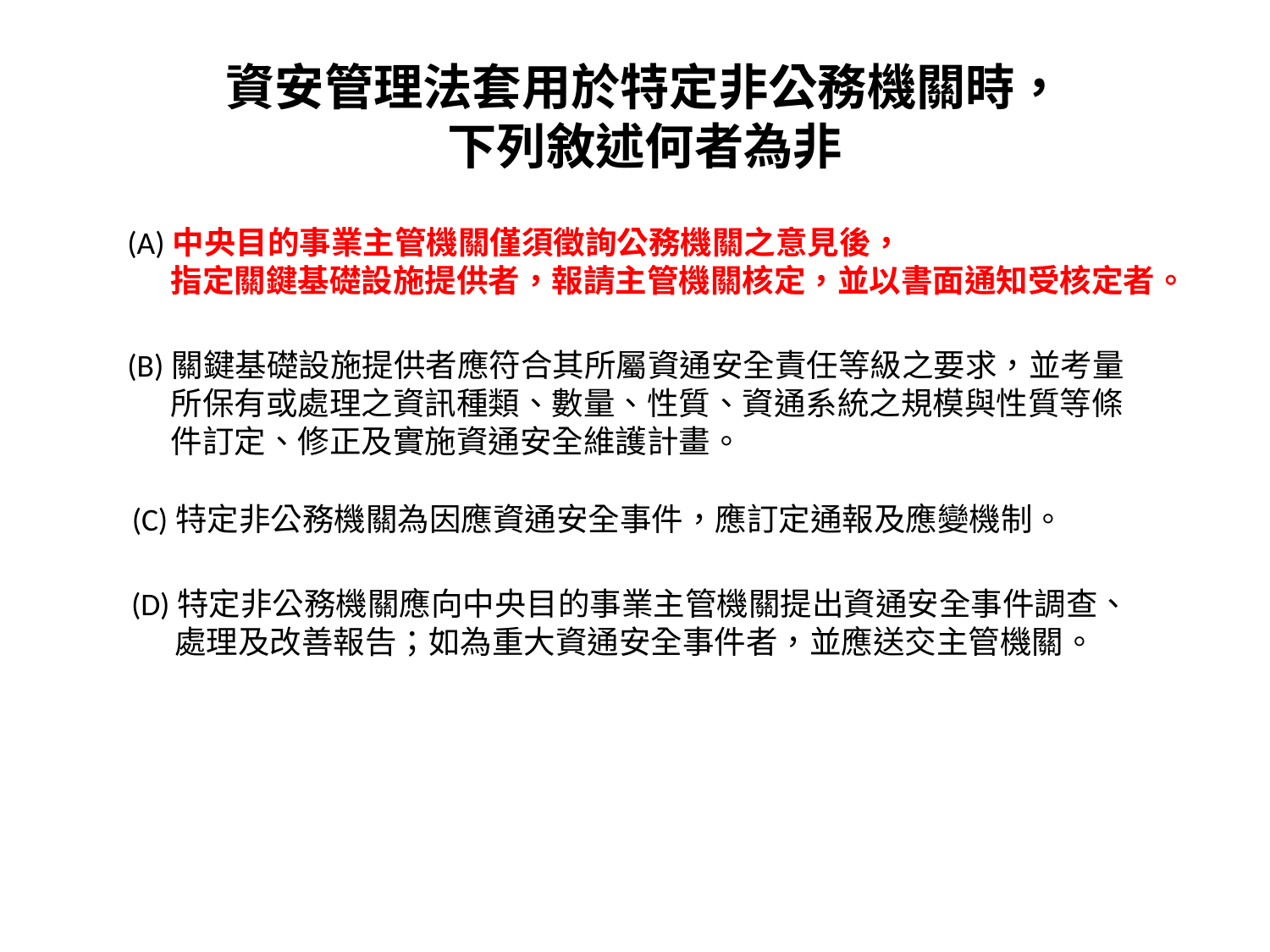

# 資安管理法套用於特定非公務機關時， 下列敘述何者為非
(A)中央目的事業主管機關僅須徵詢公務機關之意見後，
     指定關鍵基礎設施提供者，報請主管機關核定，並以書面通知受核定者。
(B)關鍵基礎設施提供者應符合其所屬資通安全責任等級之要求，並考量
     所保有或處理之資訊種類、數量、性質、資通系統之規模與性質等條
     件訂定、修正及實施資通安全維護計畫。
(C)特定非公務機關為因應資通安全事件，應訂定通報及應變機制。
(D)特定非公務機關應向中央目的事業主管機關提出資通安全事件調查、
     處理及改善報告；如為重大資通安全事件者，並應送交主管機關。